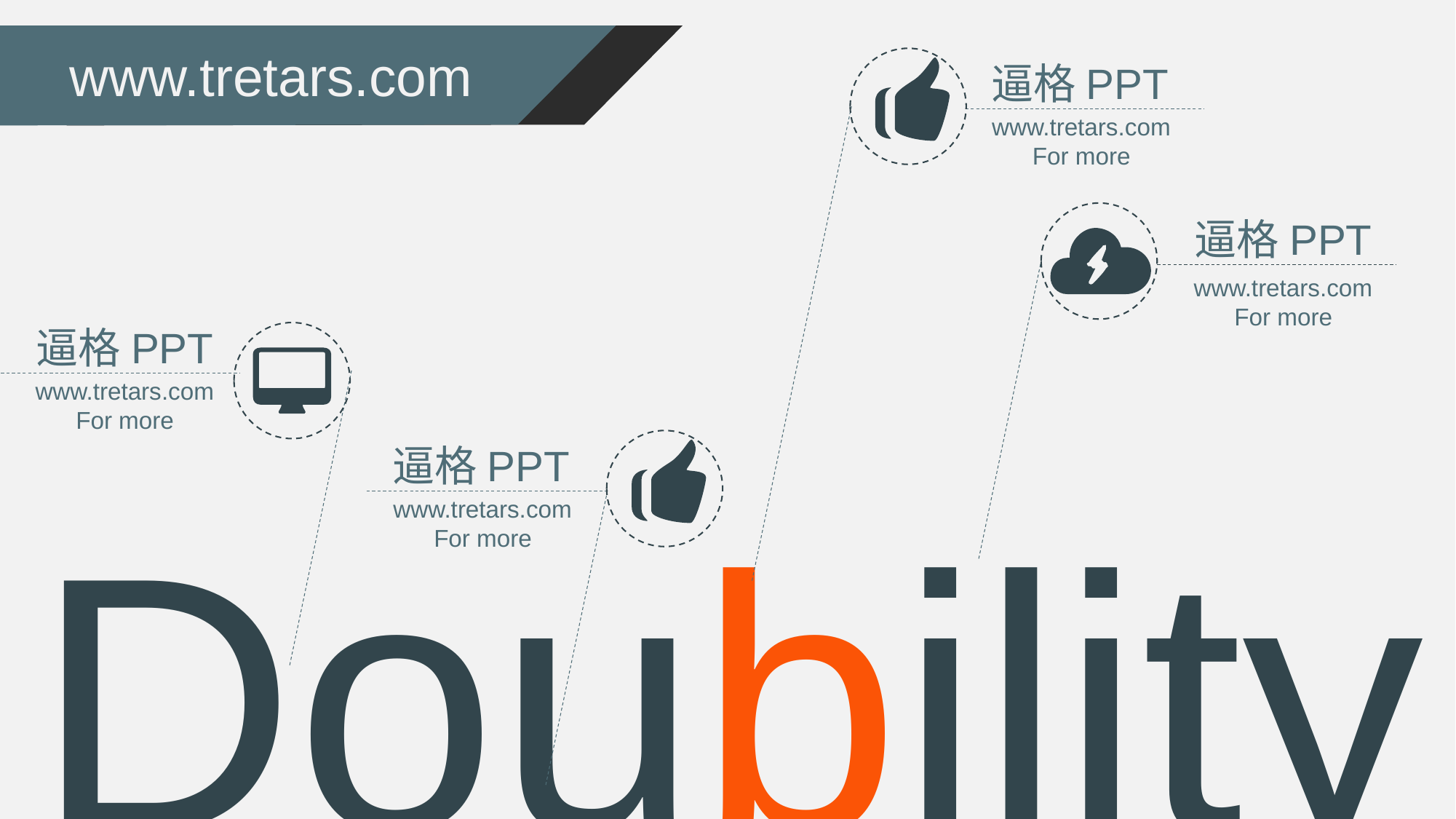

www.tretars.com

逼格PPT

www.tretars.com
For more

逼格PPT

www.tretars.com
For more
逼格PPT

www.tretars.com
For more

逼格PPT

Doubility
www.tretars.com
For more